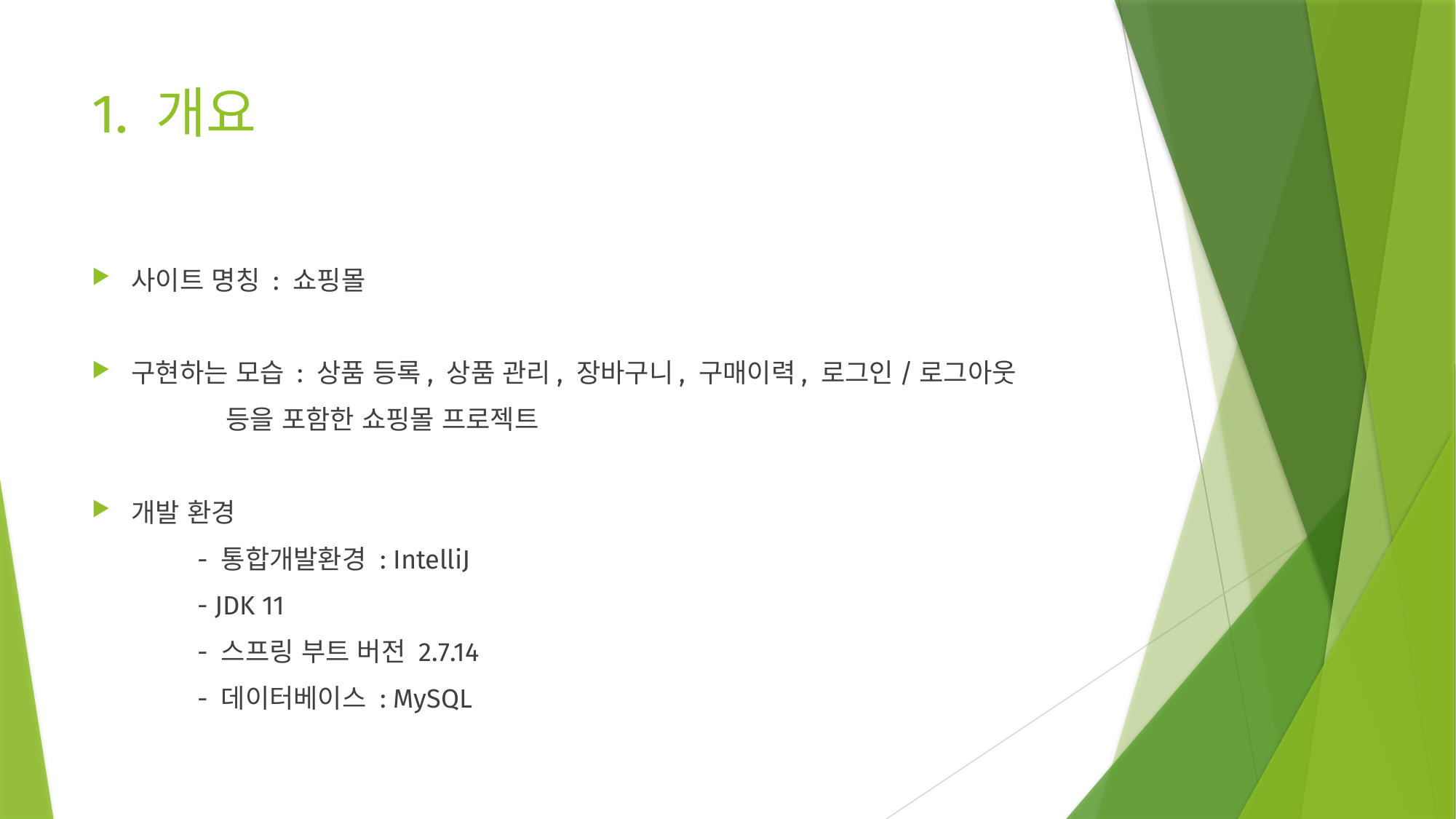

# 1. 개요
사이트 명칭 : 쇼핑몰

구현하는 모습 : 상품 등록, 상품 관리, 장바구니, 구매이력, 로그인/로그아웃
				   등을 포함한 쇼핑몰 프로젝트

개발 환경
	- 통합개발환경 : IntelliJ
	- JDK 11
	- 스프링 부트 버전 2.7.14
	- 데이터베이스 : MySQL